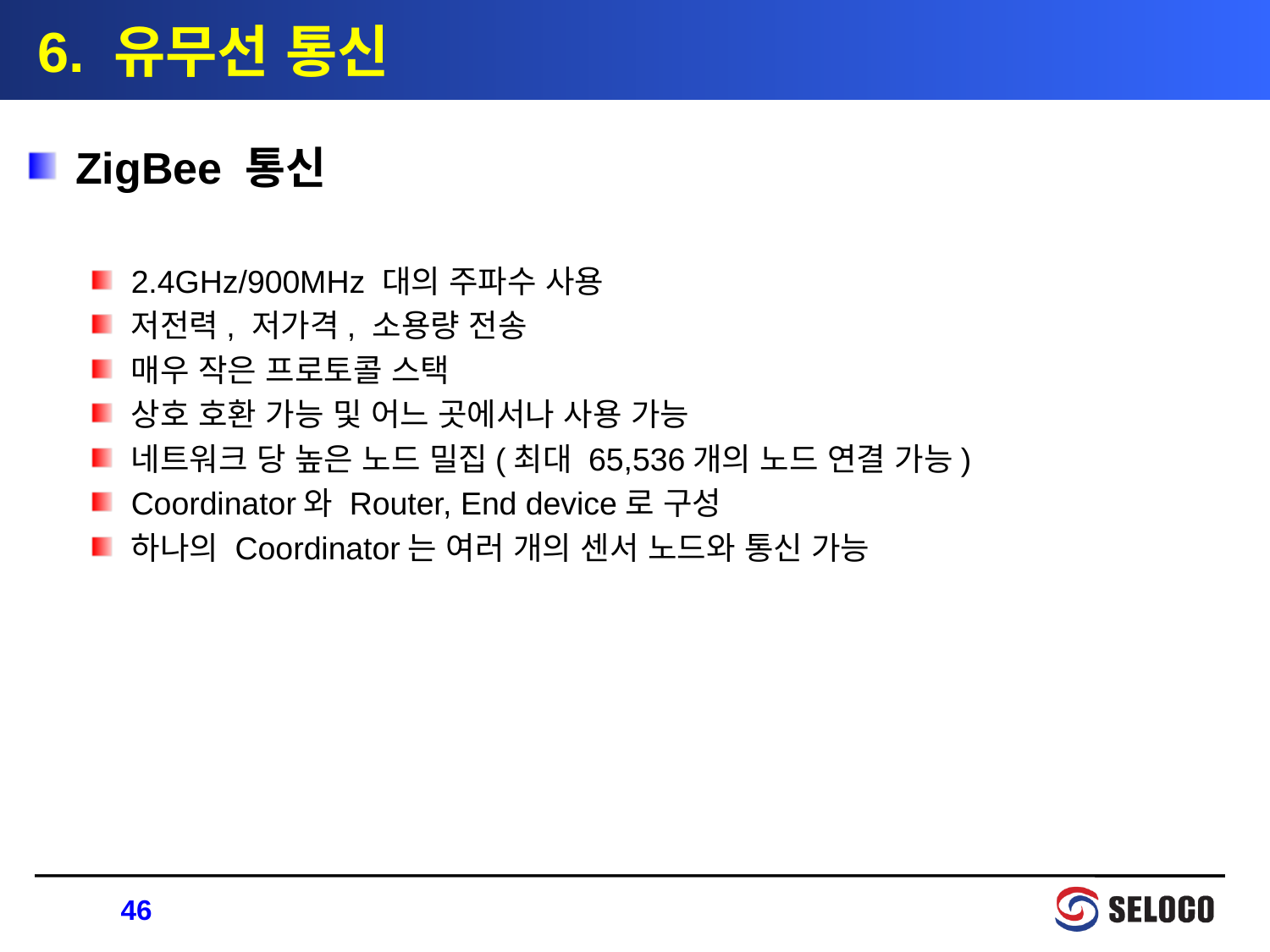

# 6. 유무선 통신
ZigBee 통신

2.4GHz/900MHz 대의 주파수 사용
저전력, 저가격, 소용량 전송
매우 작은 프로토콜 스택
상호 호환 가능 및 어느 곳에서나 사용 가능
네트워크 당 높은 노드 밀집(최대 65,536개의 노드 연결 가능)
Coordinator와 Router, End device로 구성
하나의 Coordinator는 여러 개의 센서 노드와 통신 가능
46